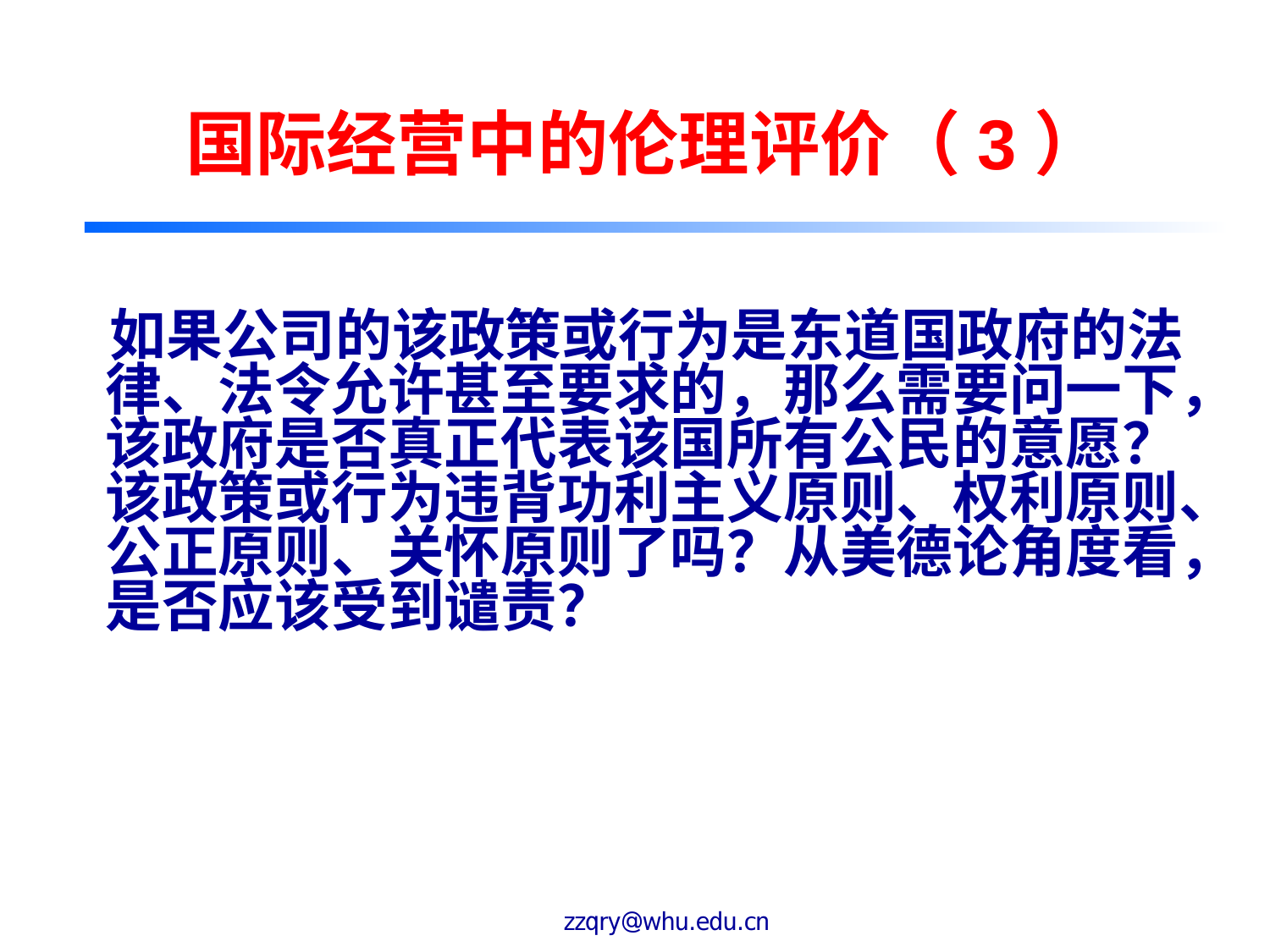

# 国际经营中的伦理评价（3）
   如果公司的该政策或行为是东道国政府的法律、法令允许甚至要求的，那么需要问一下，该政府是否真正代表该国所有公民的意愿？该政策或行为违背功利主义原则、权利原则、公正原则、关怀原则了吗？从美德论角度看，是否应该受到谴责？

zzqry@whu.edu.cn